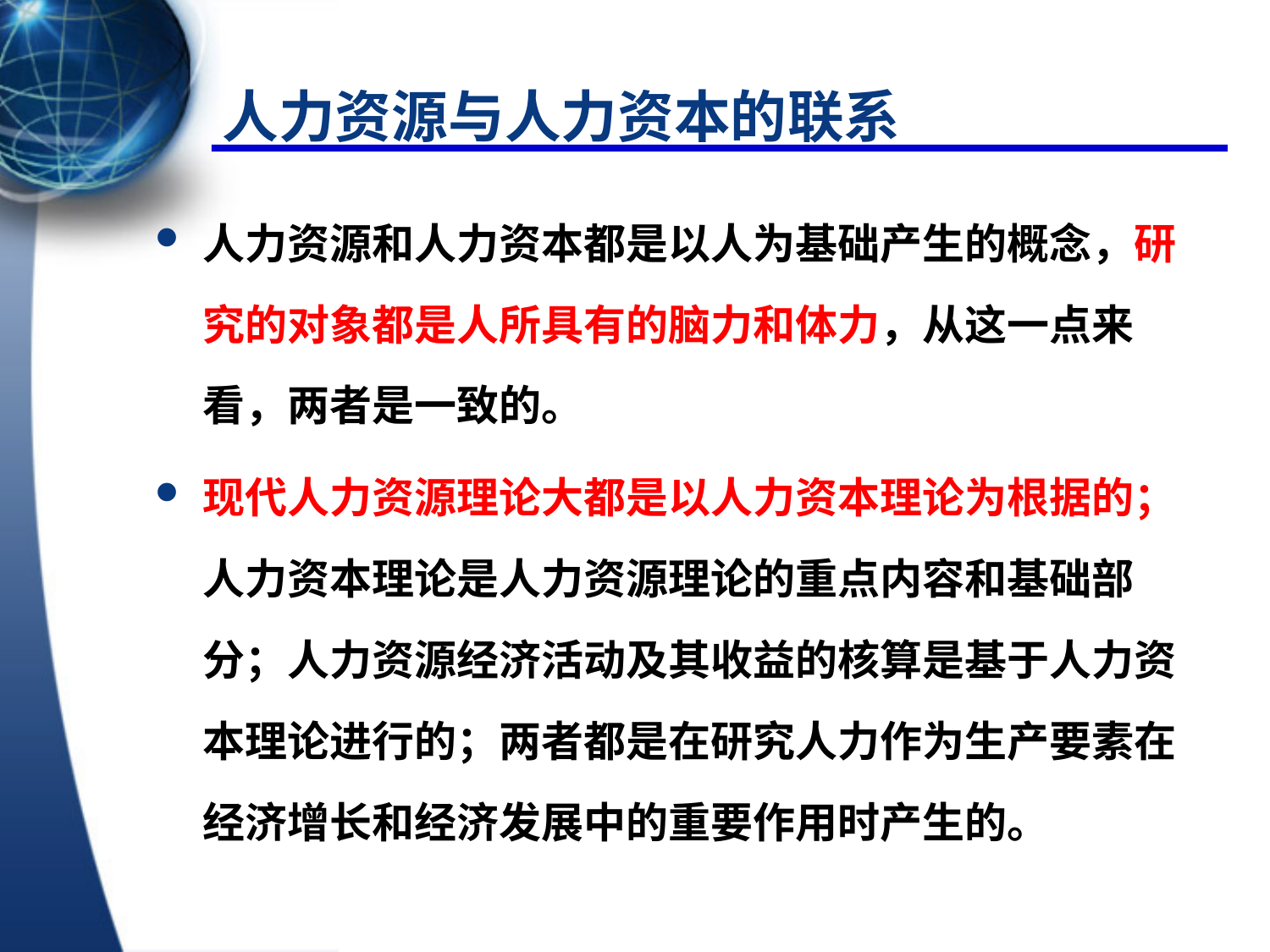

# 人力资源与人力资本的联系
人力资源和人力资本都是以人为基础产生的概念，研究的对象都是人所具有的脑力和体力，从这一点来看，两者是一致的。
现代人力资源理论大都是以人力资本理论为根据的；人力资本理论是人力资源理论的重点内容和基础部分；人力资源经济活动及其收益的核算是基于人力资本理论进行的；两者都是在研究人力作为生产要素在经济增长和经济发展中的重要作用时产生的。